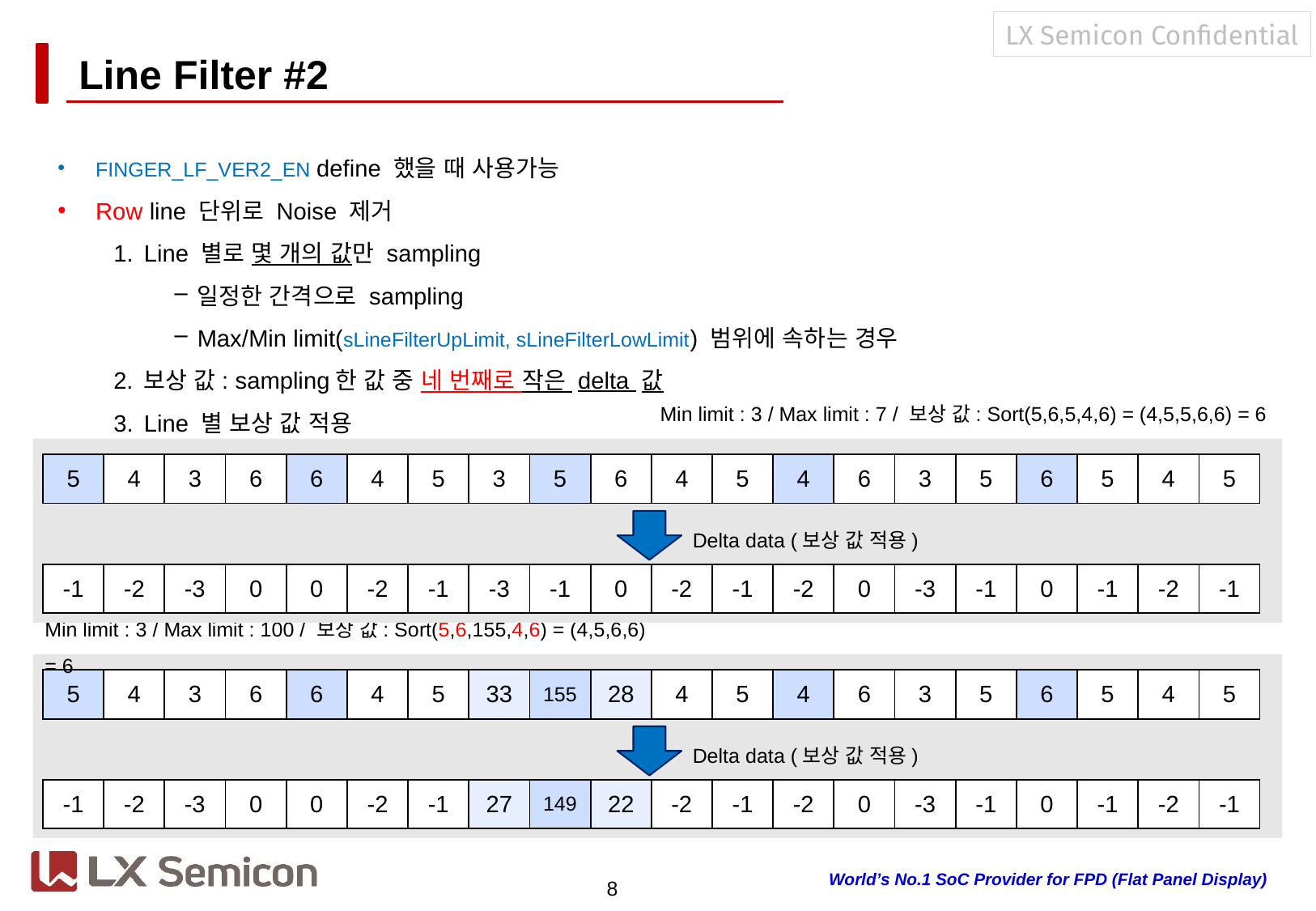

# Line Filter #2
FINGER_LF_VER2_EN define 했을 때 사용가능
Row line 단위로 Noise 제거
Line 별로 몇 개의 값만 sampling
일정한 간격으로 sampling
Max/Min limit(sLineFilterUpLimit, sLineFilterLowLimit) 범위에 속하는 경우
보상 값: sampling한 값 중 네 번째로 작은 delta 값
Line 별 보상 값 적용

Min limit : 3 / Max limit : 7 / 보상 값: Sort(5,6,5,4,6) = (4,5,5,6,6) = 6

| 5 | 4 | 3 | 6 | 6 | 4 | 5 | 3 | 5 | 6 | 4 | 5 | 4 | 6 | 3 | 5 | 6 | 5 | 4 | 5 |
| --- | --- | --- | --- | --- | --- | --- | --- | --- | --- | --- | --- | --- | --- | --- | --- | --- | --- | --- | --- |
Delta data (보상 값 적용)

| -1 | -2 | -3 | 0 | 0 | -2 | -1 | -3 | -1 | 0 | -2 | -1 | -2 | 0 | -3 | -1 | 0 | -1 | -2 | -1 |
| --- | --- | --- | --- | --- | --- | --- | --- | --- | --- | --- | --- | --- | --- | --- | --- | --- | --- | --- | --- |

Min limit : 3 / Max limit : 100 / 보상 값: Sort(5,6,155,4,6) = (4,5,6,6) = 6

| 5 | 4 | 3 | 6 | 6 | 4 | 5 | 33 | 155 | 28 | 4 | 5 | 4 | 6 | 3 | 5 | 6 | 5 | 4 | 5 |
| --- | --- | --- | --- | --- | --- | --- | --- | --- | --- | --- | --- | --- | --- | --- | --- | --- | --- | --- | --- |
Delta data (보상 값 적용)

| -1 | -2 | -3 | 0 | 0 | -2 | -1 | 27 | 149 | 22 | -2 | -1 | -2 | 0 | -3 | -1 | 0 | -1 | -2 | -1 |
| --- | --- | --- | --- | --- | --- | --- | --- | --- | --- | --- | --- | --- | --- | --- | --- | --- | --- | --- | --- |